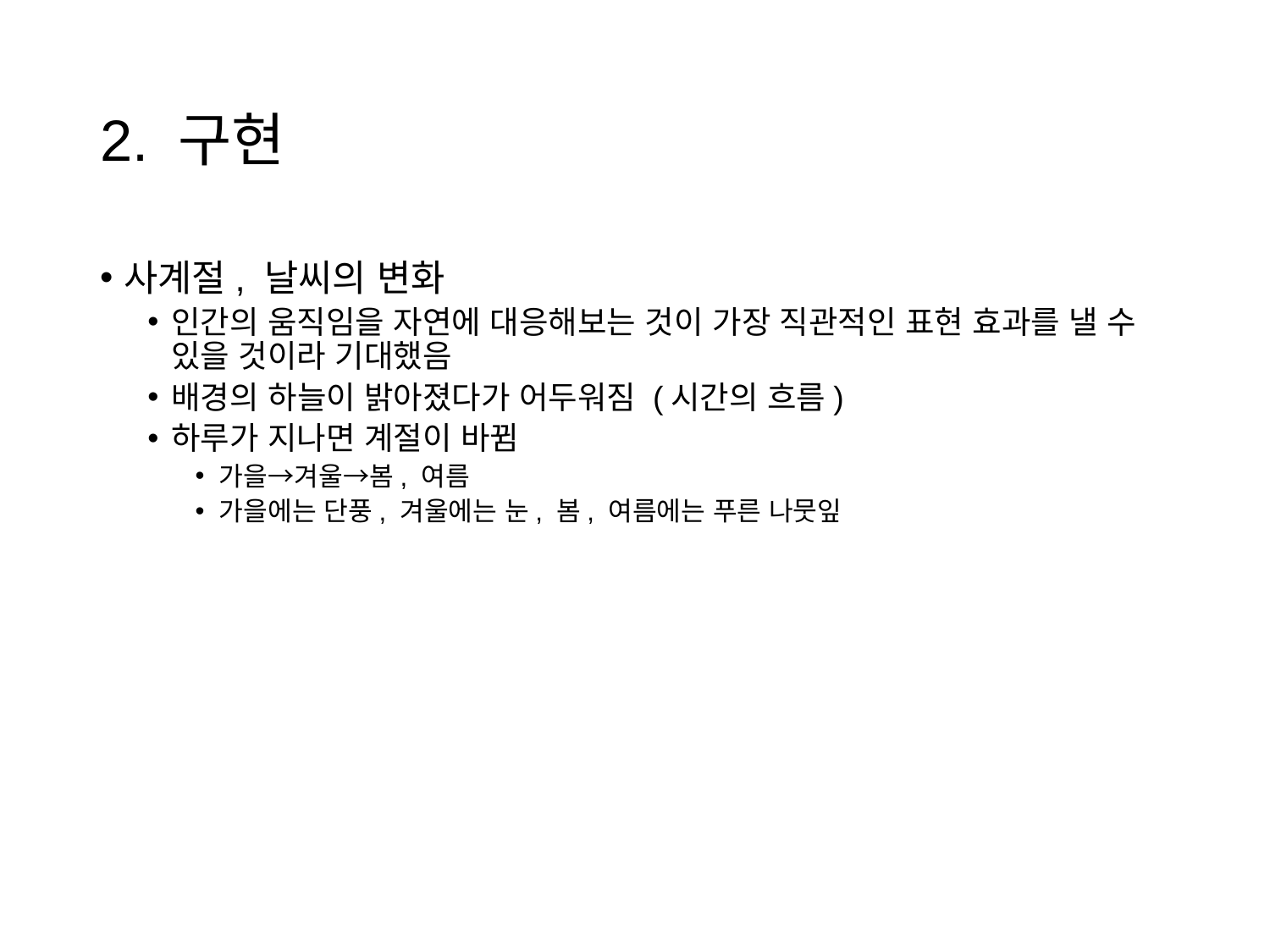

# 2. 구현
사계절, 날씨의 변화
인간의 움직임을 자연에 대응해보는 것이 가장 직관적인 표현 효과를 낼 수 있을 것이라 기대했음
배경의 하늘이 밝아졌다가 어두워짐 (시간의 흐름)
하루가 지나면 계절이 바뀜
가을→겨울→봄, 여름
가을에는 단풍, 겨울에는 눈, 봄, 여름에는 푸른 나뭇잎